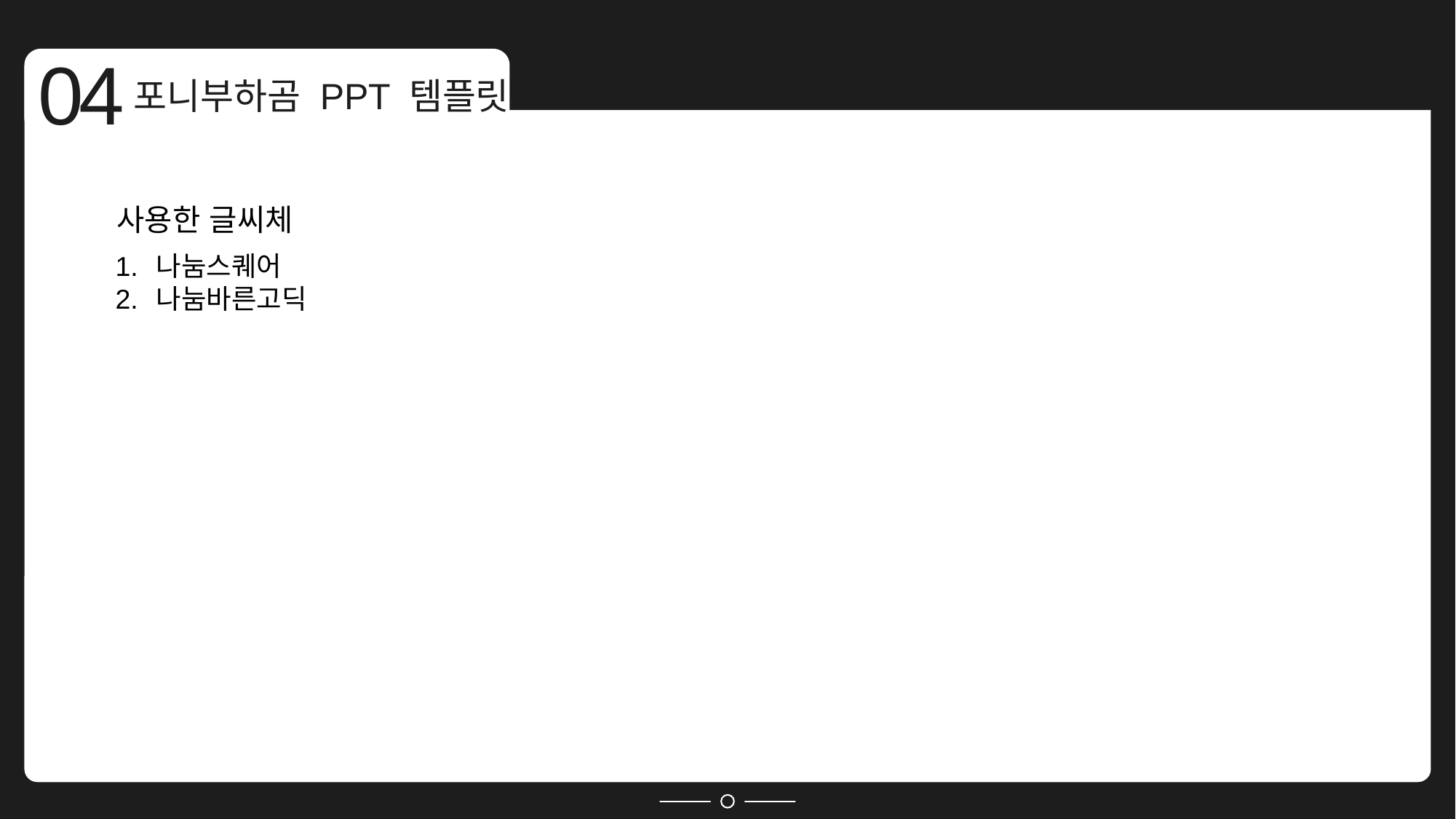

04
포니부하곰 PPT 템플릿
사용한 글씨체
나눔스퀘어
나눔바른고딕